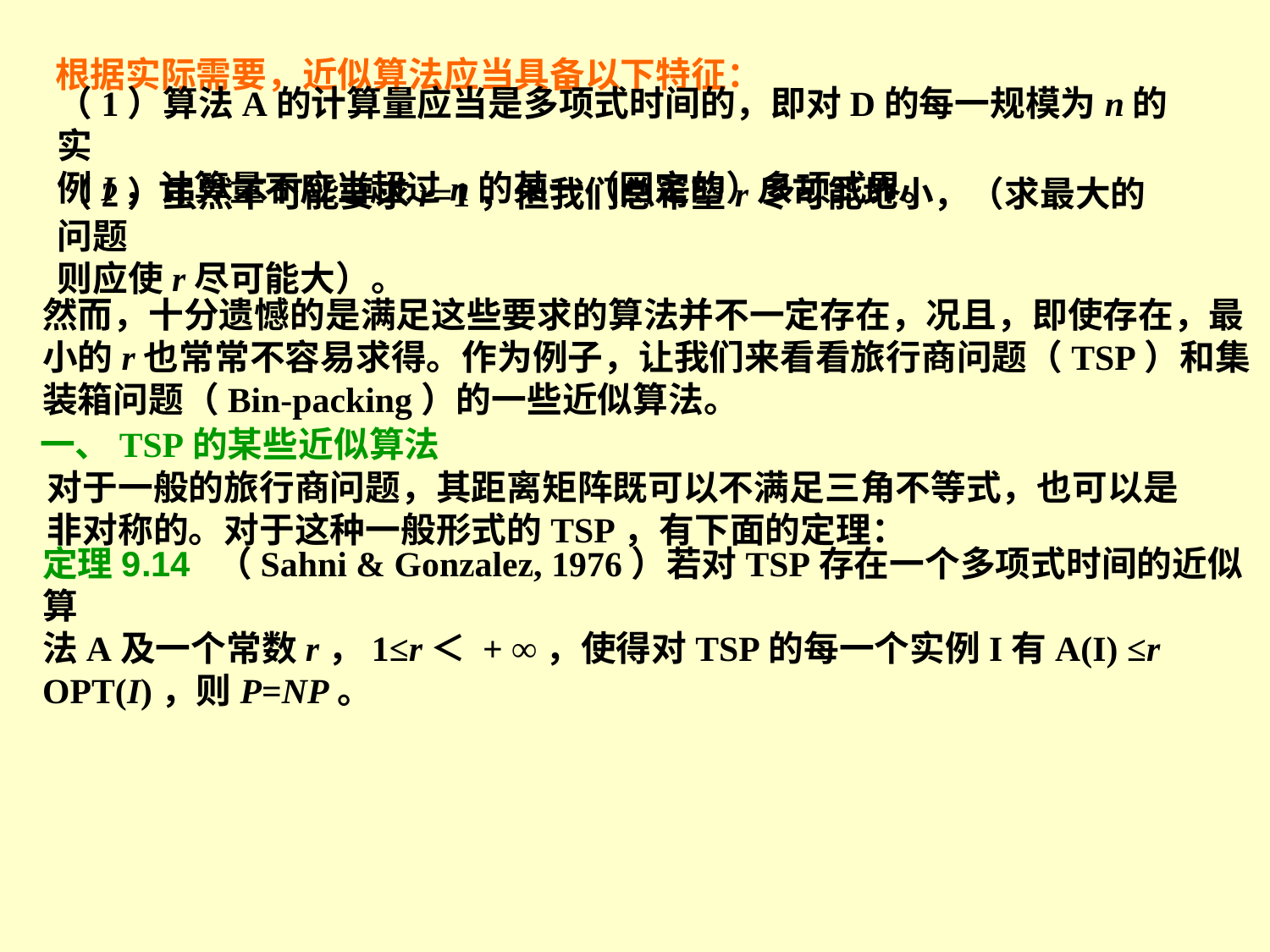

根据实际需要，近似算法应当具备以下特征：
（1）算法A的计算量应当是多项式时间的，即对D的每一规模为n的实
例I，计算量不应当超过n的某一（固定的）多项式界。
（2）虽然不可能要求r=1，但我们总希望r尽可能地小，（求最大的问题
则应使r尽可能大）。
然而，十分遗憾的是满足这些要求的算法并不一定存在，况且，即使存在，最小的r也常常不容易求得。作为例子，让我们来看看旅行商问题（TSP）和集装箱问题（Bin-packing）的一些近似算法。
一、TSP的某些近似算法
对于一般的旅行商问题，其距离矩阵既可以不满足三角不等式，也可以是非对称的。对于这种一般形式的TSP，有下面的定理：
定理9.14  （Sahni & Gonzalez, 1976）若对TSP存在一个多项式时间的近似算
法A及一个常数r，1≤r＜ + ∞，使得对TSP的每一个实例I有A(I) ≤r OPT(I)，则P=NP。